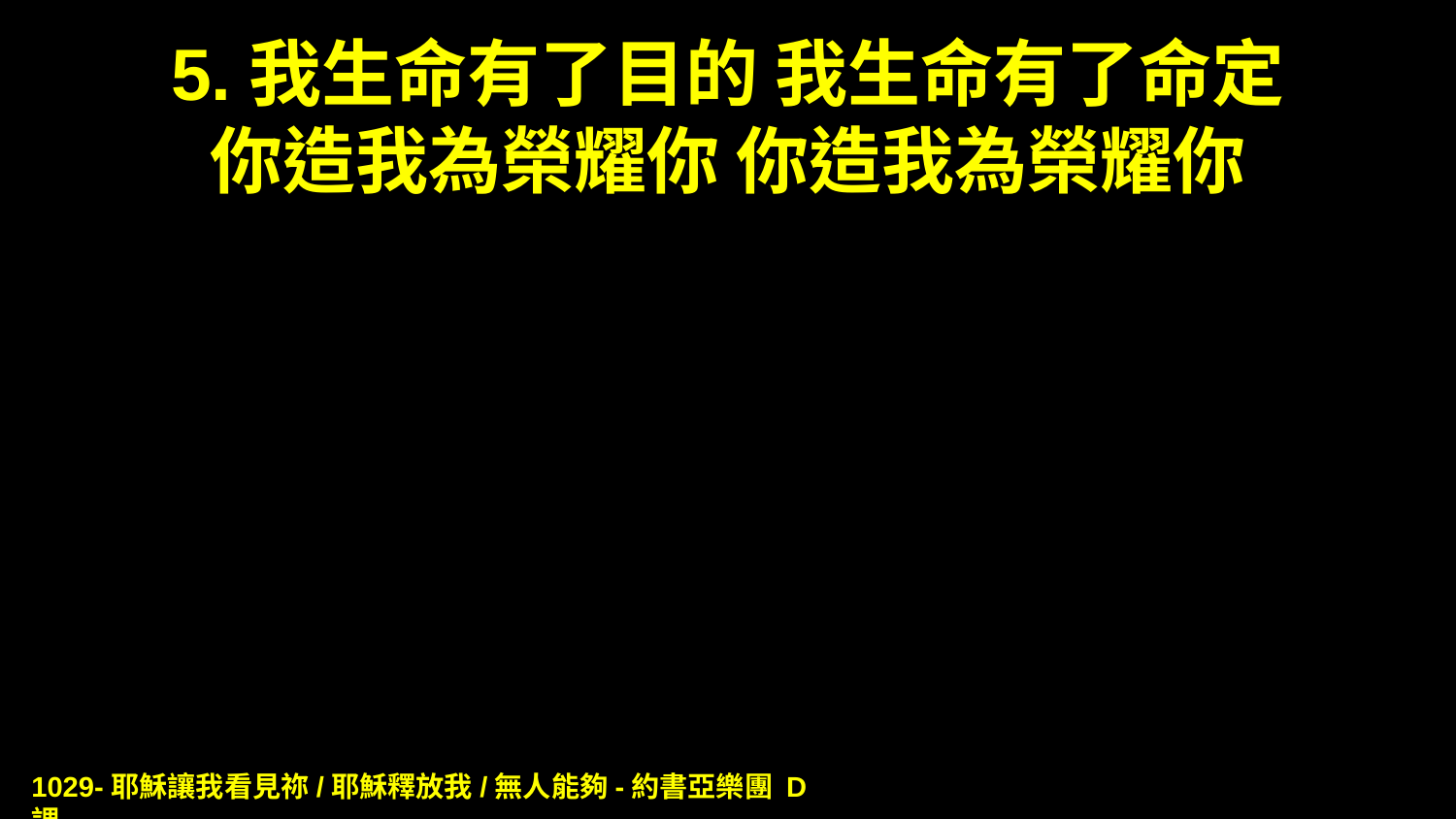

# 5.我生命有了目的 我生命有了命定 你造我為榮耀你 你造我為榮耀你
1029-耶穌讓我看見祢/耶穌釋放我/無人能夠-約書亞樂團 D調